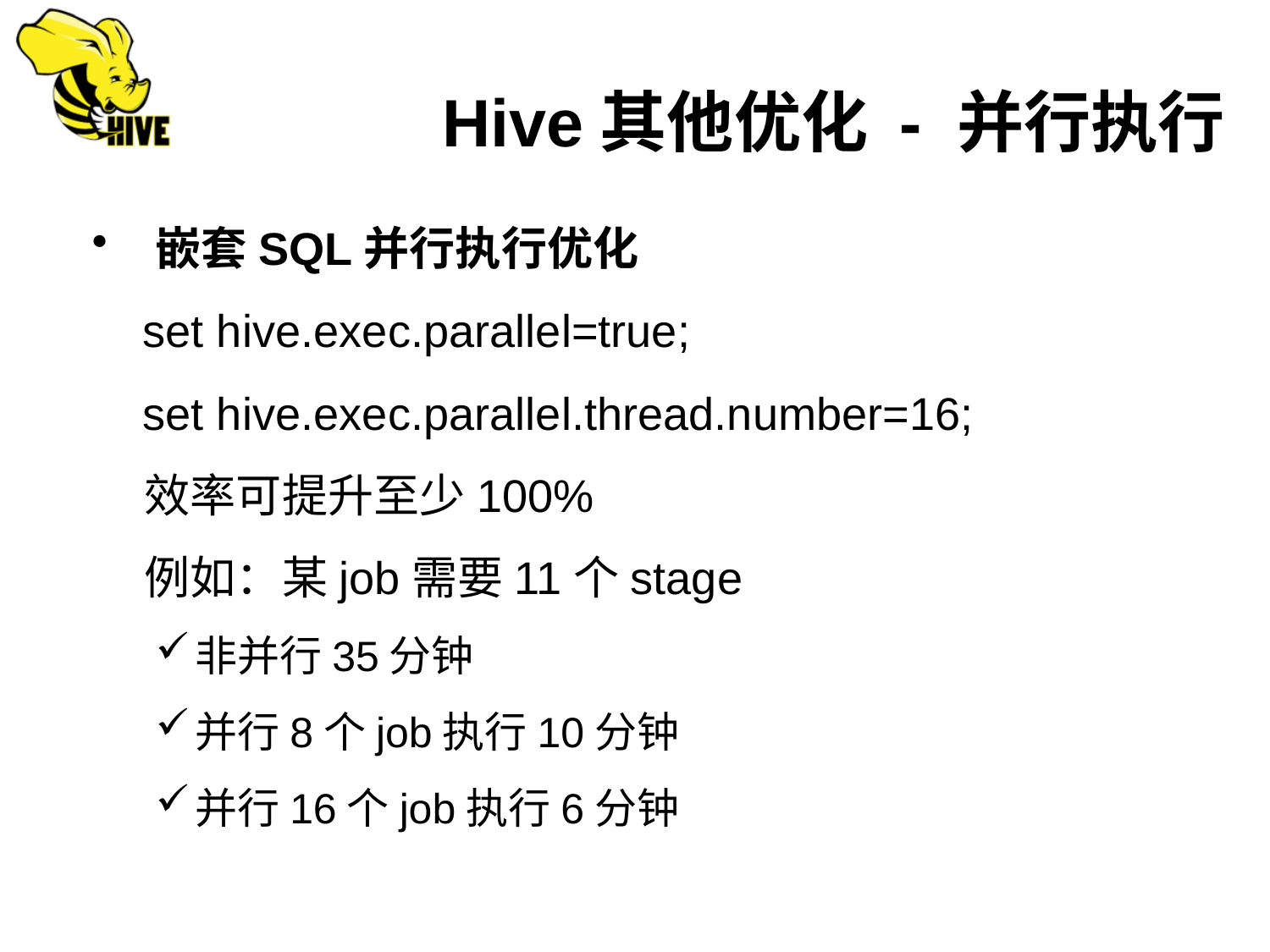

Hive其他优化 - 并行执行
嵌套SQL并行执行优化
    set hive.exec.parallel=true;
    set hive.exec.parallel.thread.number=16;
    效率可提升至少100%
    例如：某job需要11个stage
非并行35分钟
并行8个job执行10分钟
并行16个job执行6分钟